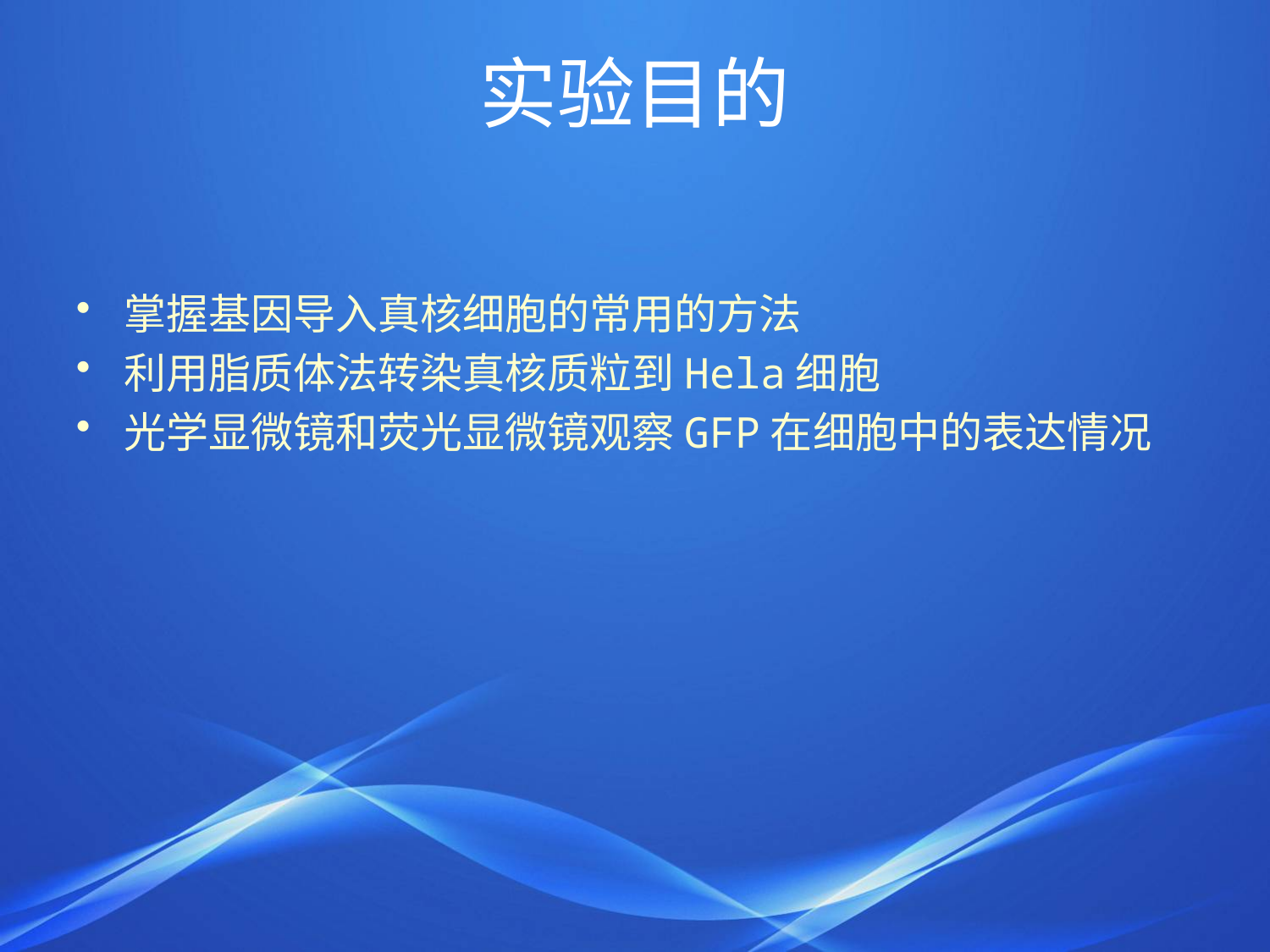

# 实验目的

掌握基因导入真核细胞的常用的方法
利用脂质体法转染真核质粒到Hela细胞
光学显微镜和荧光显微镜观察GFP在细胞中的表达情况